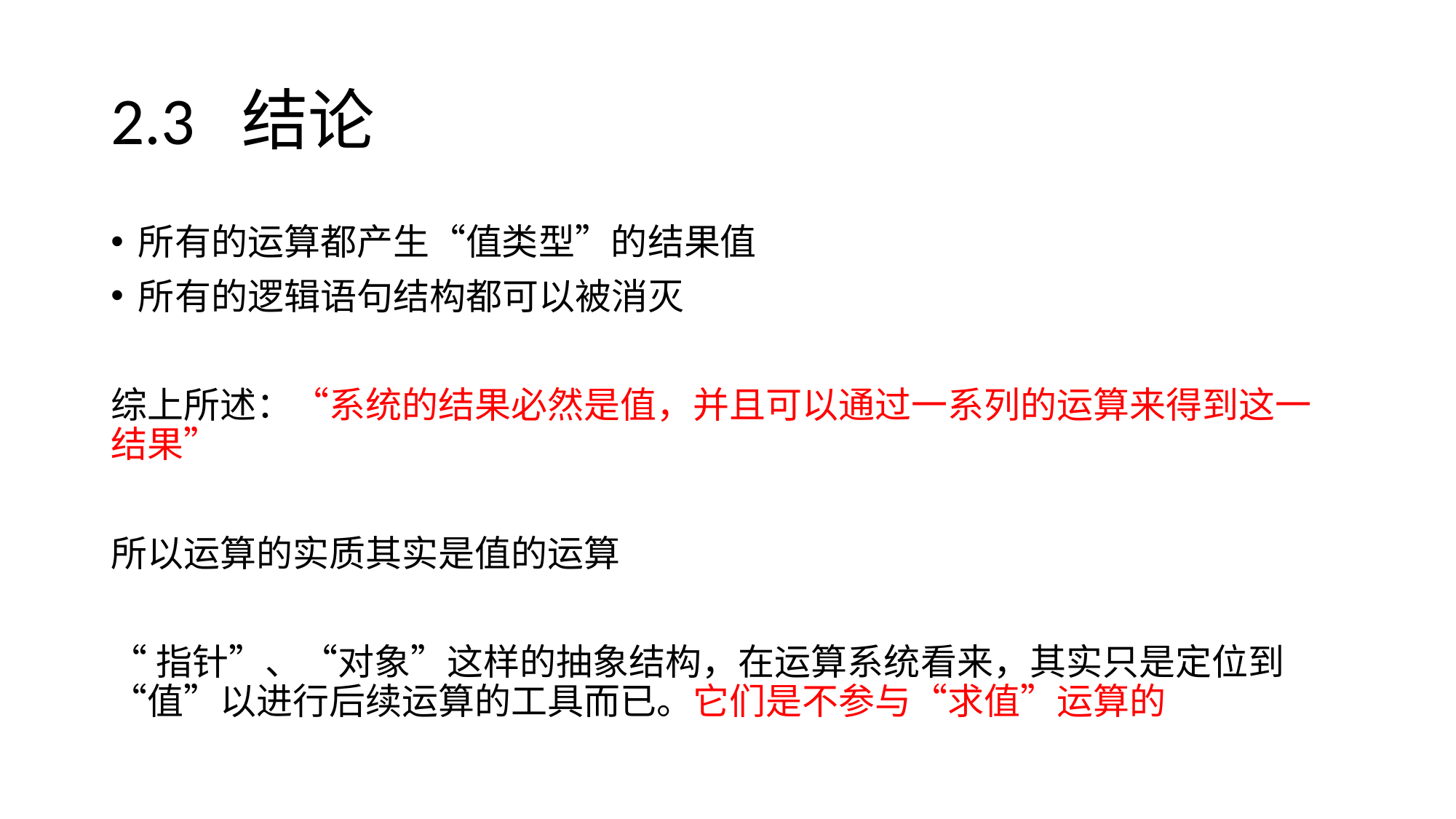

# 2.3  结论
所有的运算都产生“值类型”的结果值
所有的逻辑语句结构都可以被消灭

综上所述：“系统的结果必然是值，并且可以通过一系列的运算来得到这一结果”

所以运算的实质其实是值的运算

“指针”、“对象”这样的抽象结构，在运算系统看来，其实只是定位到“值”以进行后续运算的工具而已。它们是不参与“求值”运算的